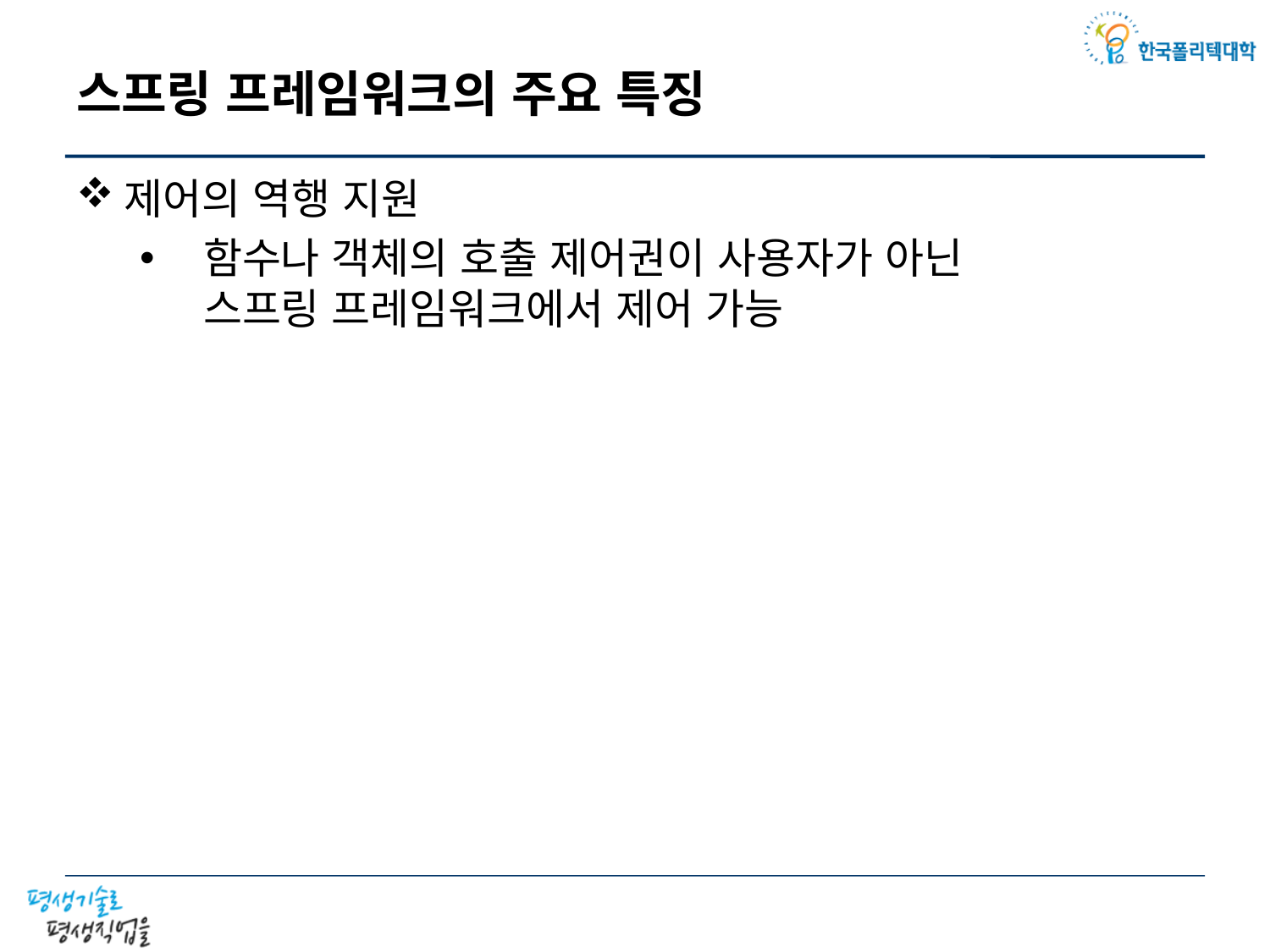

# 스프링 프레임워크의 주요 특징
제어의 역행 지원
함수나 객체의 호출 제어권이 사용자가 아닌
스프링 프레임워크에서 제어 가능